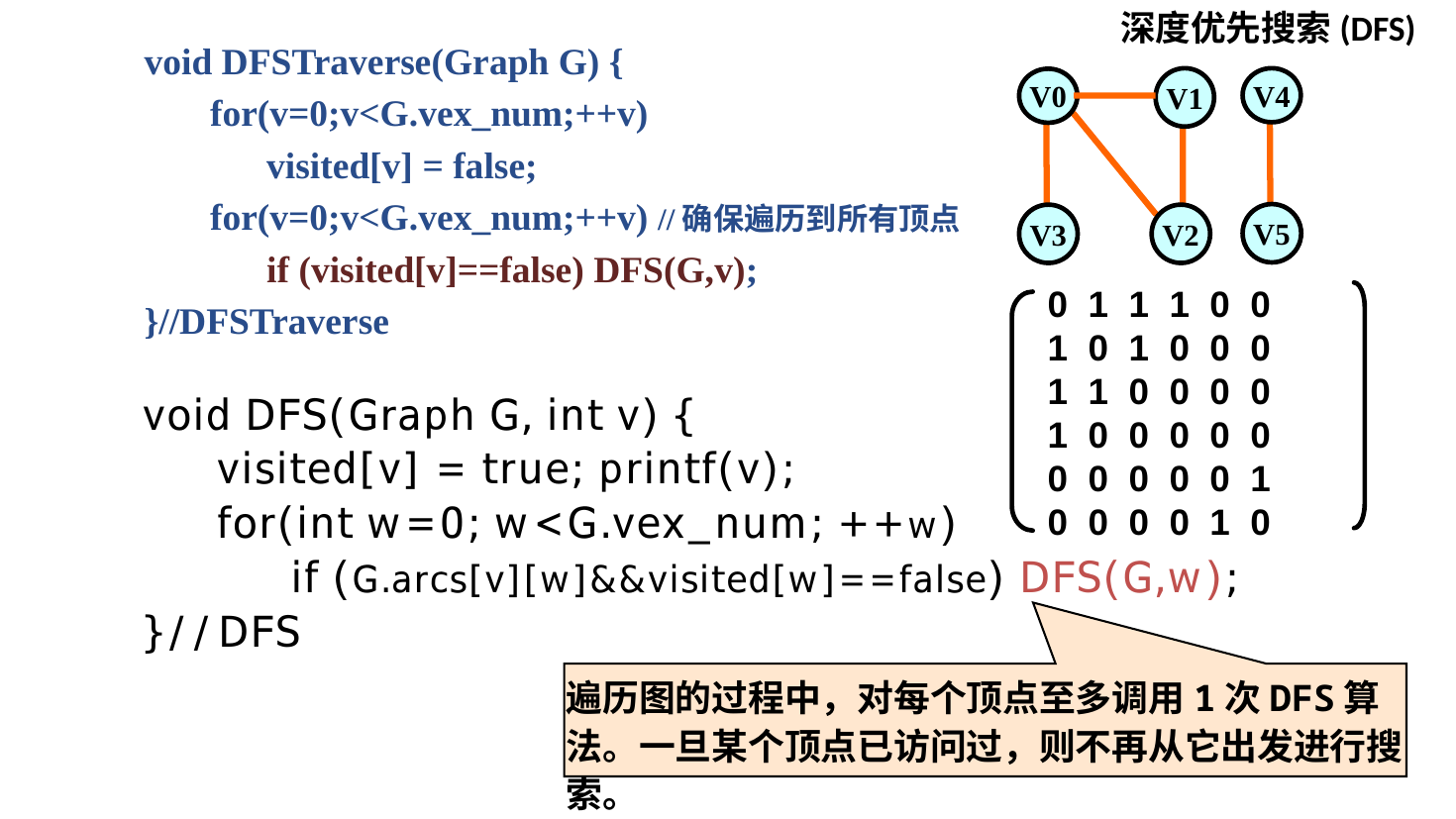

深度优先搜索(DFS)
void DFSTraverse(Graph G) {
       for(v=0;v<G.vex_num;++v)
             visited[v] = false;
       for(v=0;v<G.vex_num;++v) //确保遍历到所有顶点
             if (visited[v]==false) DFS(G,v);
}//DFSTraverse
V1
V4
V0

V5
V3
V2
0  1  1  1  0  0
1  0  1  0  0  0
1  1  0  0  0  0
1  0  0  0  0  0
0  0  0  0  0  1
0  0  0  0  1  0

void DFS(Graph G, int v) {
      visited[v] = true; printf(v);
      for(int w=0; w<G.vex_num; ++w)
            if (G.arcs[v][w]&&visited[w]==false) DFS(G,w);
}//DFS
遍历图的过程中，对每个顶点至多调用1次DFS算法。一旦某个顶点已访问过，则不再从它出发进行搜索。